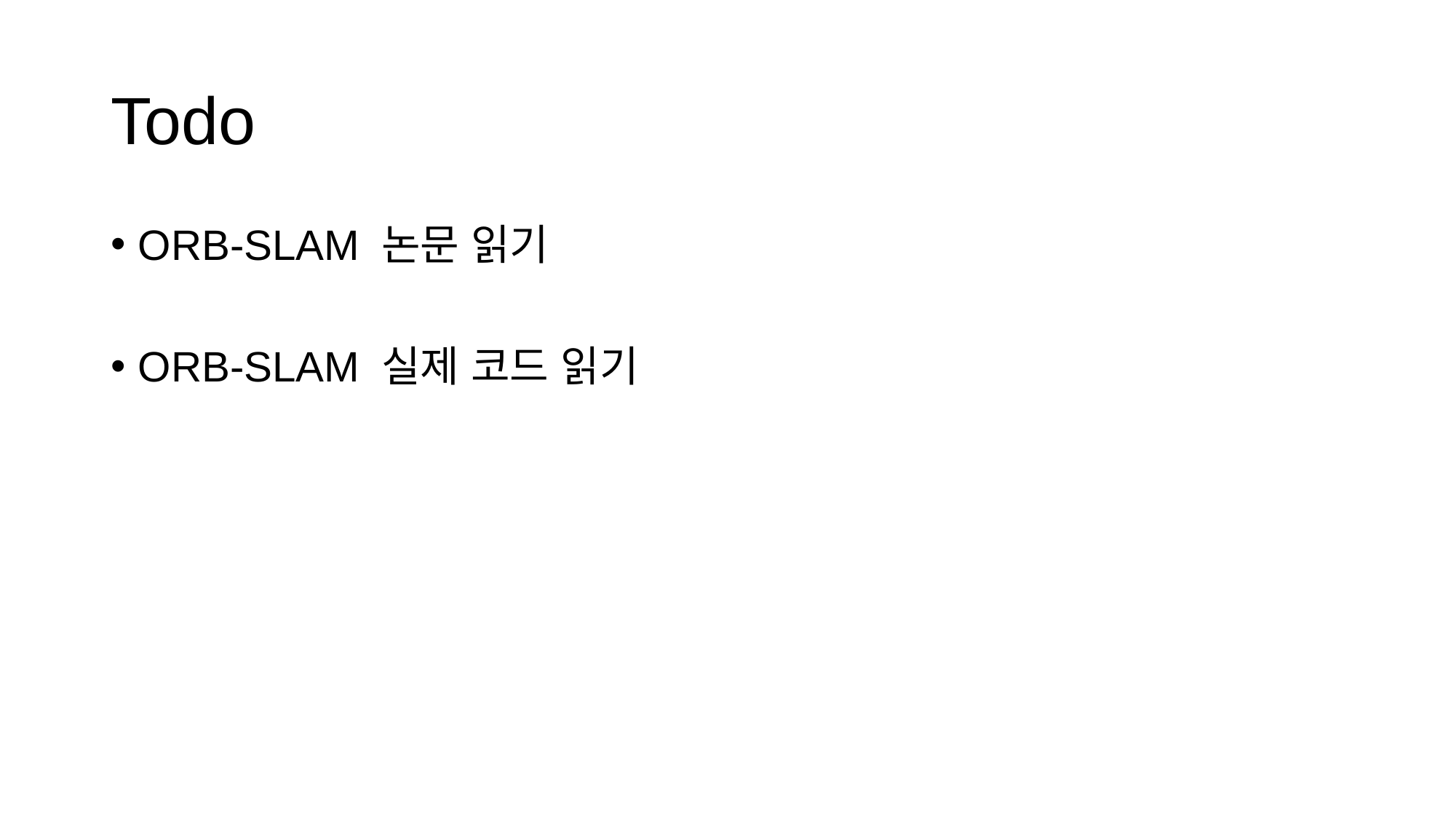

# Todo
ORB-SLAM 논문 읽기

ORB-SLAM 실제 코드 읽기